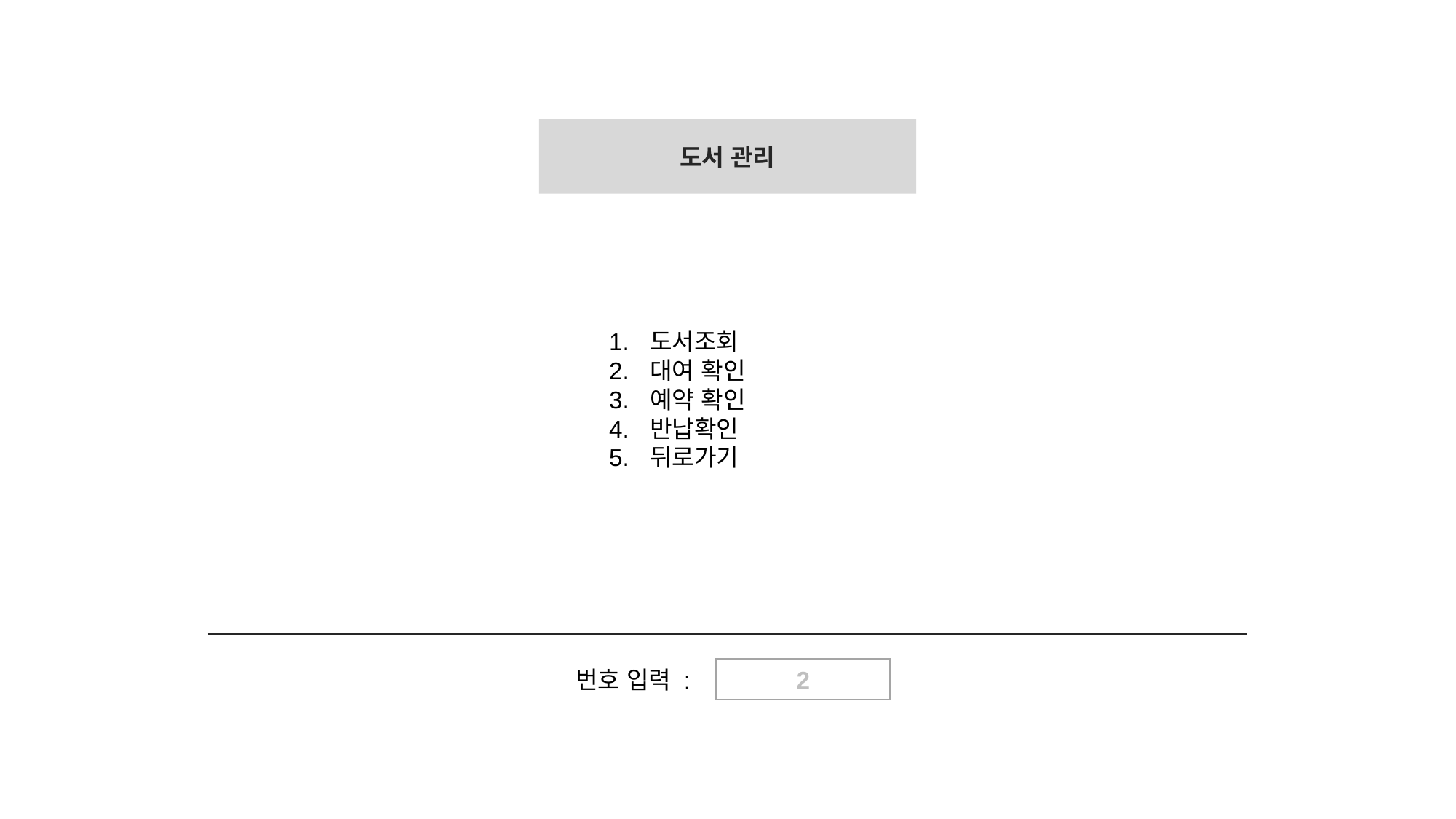

도서 관리
도서조회
대여 확인
예약 확인
반납확인
뒤로가기
번호 입력 :
2